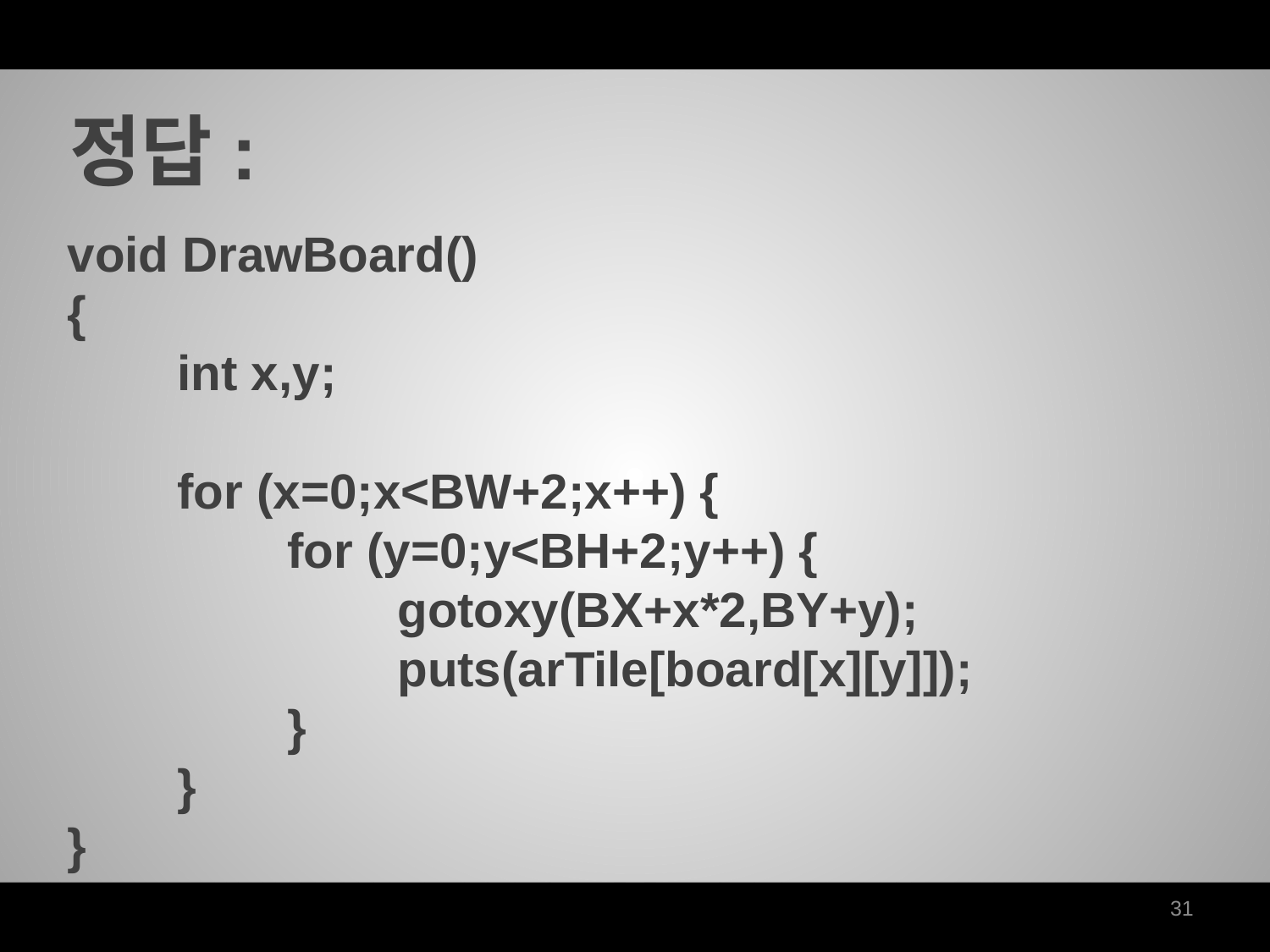

정답:
void DrawBoard()
{
        int x,y;

        for (x=0;x<BW+2;x++) {
                for (y=0;y<BH+2;y++) {
                        gotoxy(BX+x*2,BY+y);
                        puts(arTile[board[x][y]]);
                }
        }
}
31